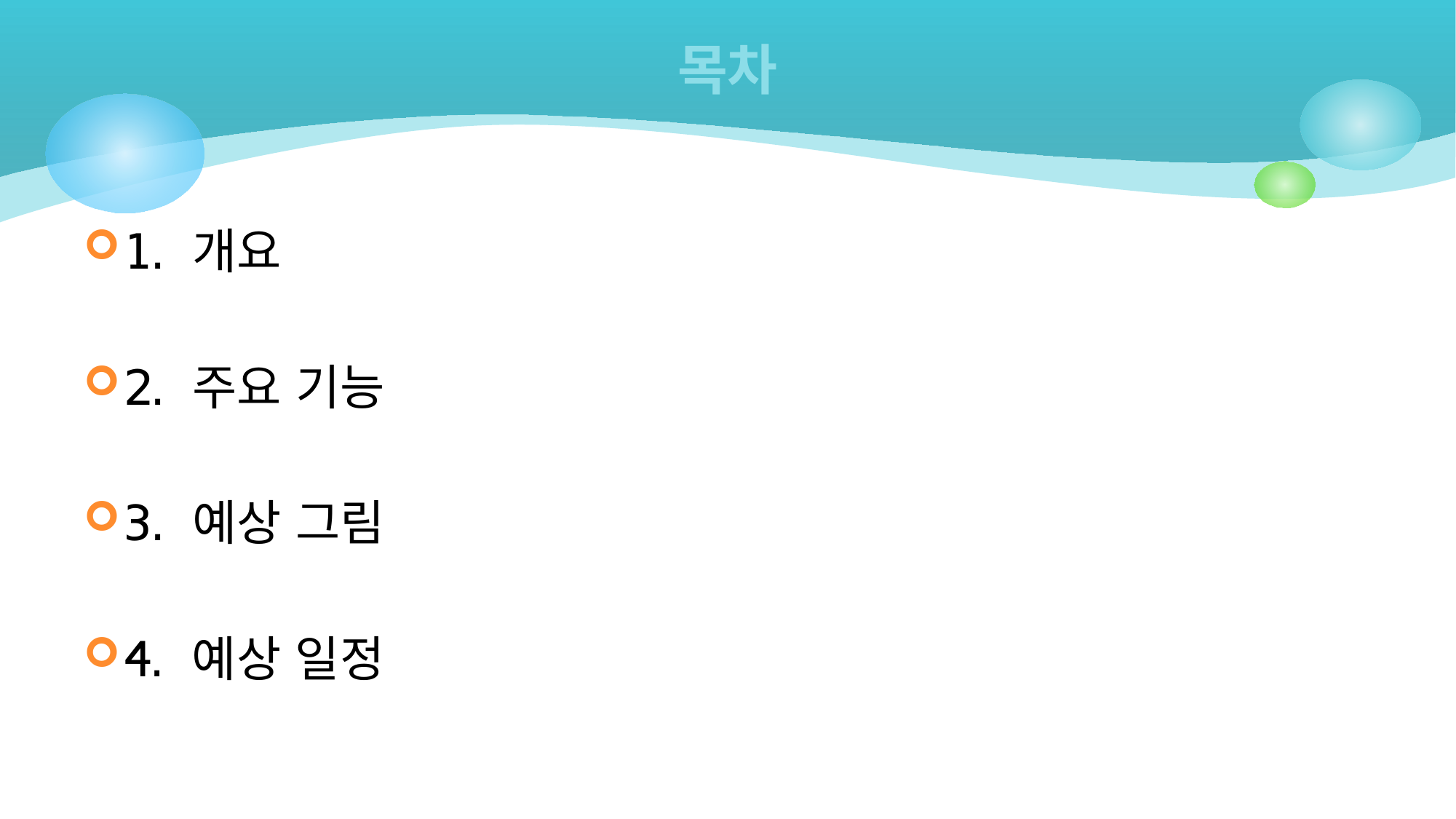

# 목차
1. 개요

2. 주요 기능

3. 예상 그림

4. 예상 일정